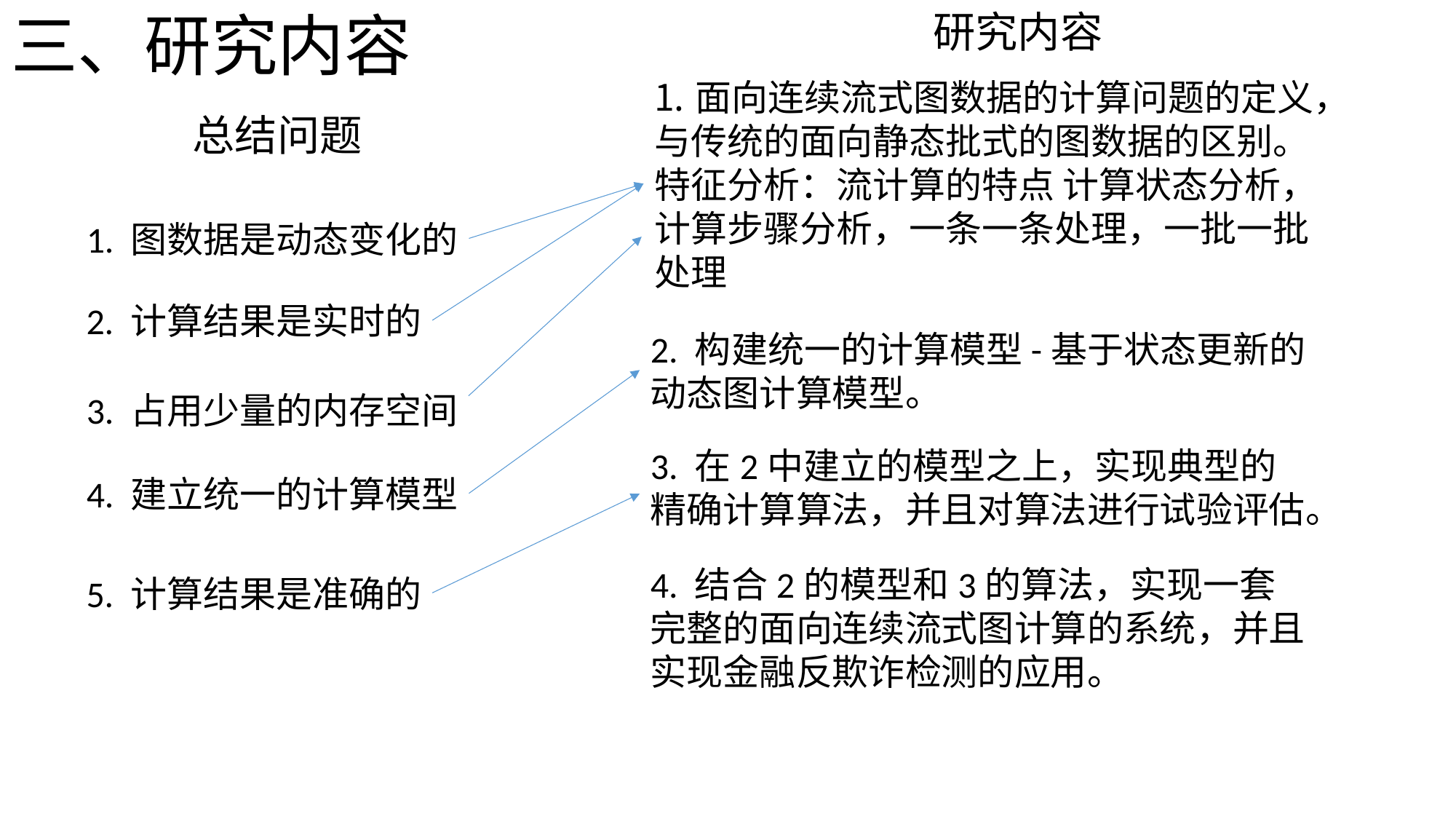

研究内容
# 三、研究内容
面向连续流式图数据的计算问题的定义，
与传统的面向静态批式的图数据的区别。
特征分析：流计算的特点 计算状态分析，计算步骤分析，一条一条处理，一批一批处理
总结问题
1. 图数据是动态变化的
2. 计算结果是实时的
2. 构建统一的计算模型-基于状态更新的动态图计算模型。
3. 占用少量的内存空间
3. 在2中建立的模型之上，实现典型的精确计算算法，并且对算法进行试验评估。
4. 建立统一的计算模型
4. 结合2的模型和3的算法，实现一套完整的面向连续流式图计算的系统，并且实现金融反欺诈检测的应用。
5. 计算结果是准确的